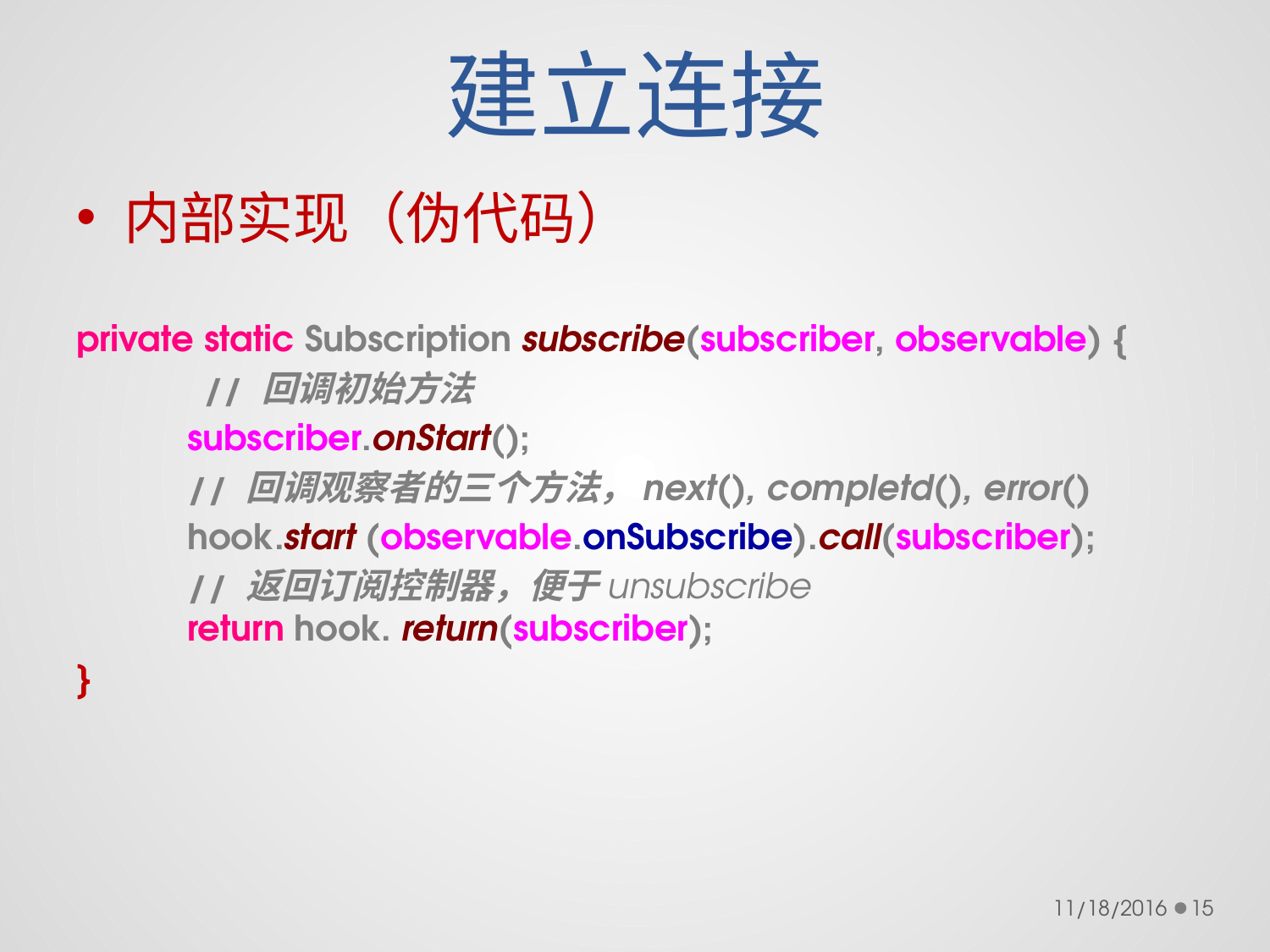

# 建立连接
内部实现（伪代码）

private static Subscription subscribe(subscriber, observable) {
	// 回调初始方法
subscriber.onStart();
// 回调观察者的三个方法，next(), completd(), error()
hook.start (observable.onSubscribe).call(subscriber);
// 返回订阅控制器，便于unsubscribe
return hook. return(subscriber);
}
11/18/2016
15